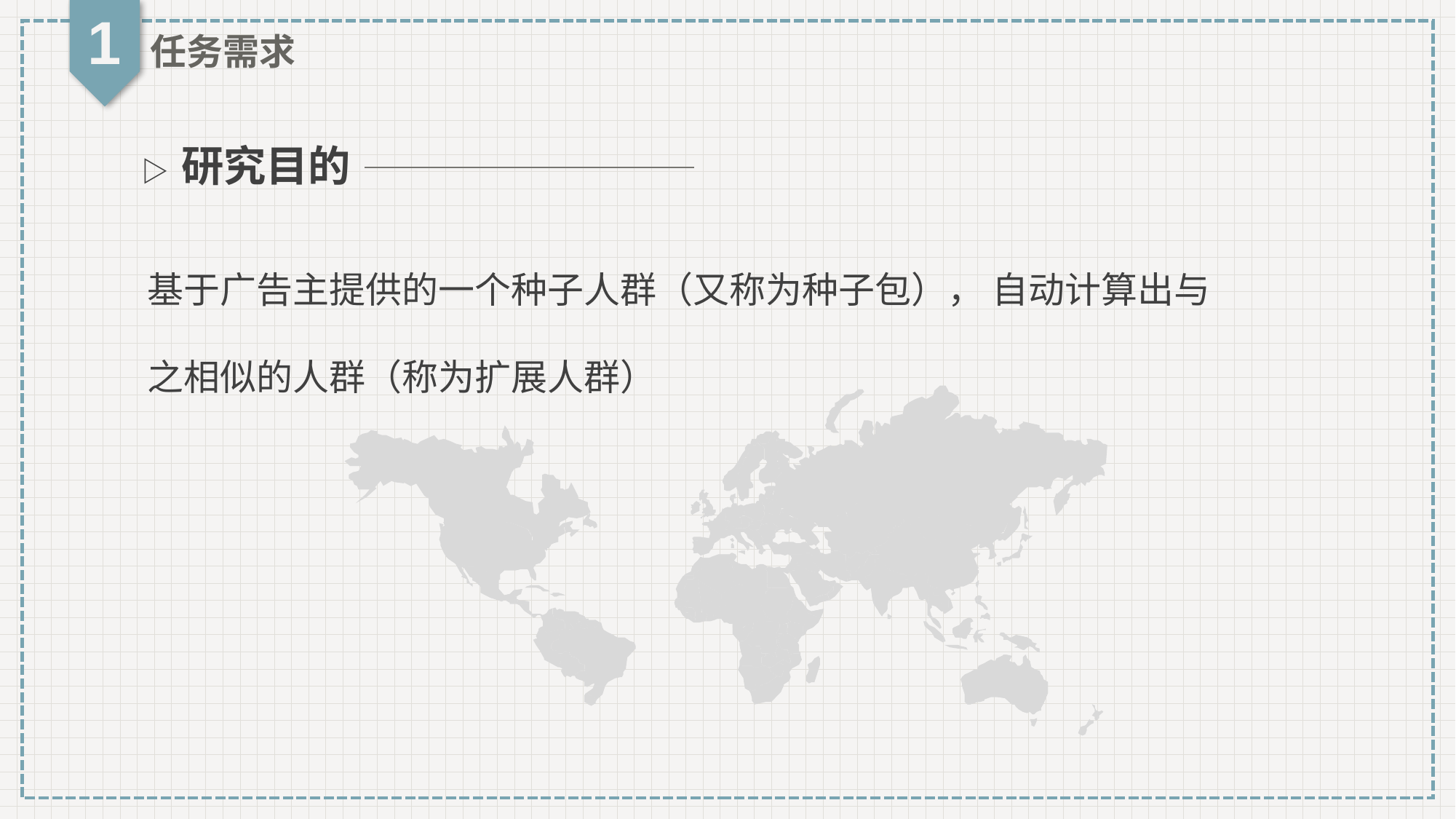

1
任务需求
▷ 研究目的
基于广告主提供的一个种子人群（又称为种子包）， 自动计算出与之相似的人群（称为扩展人群）